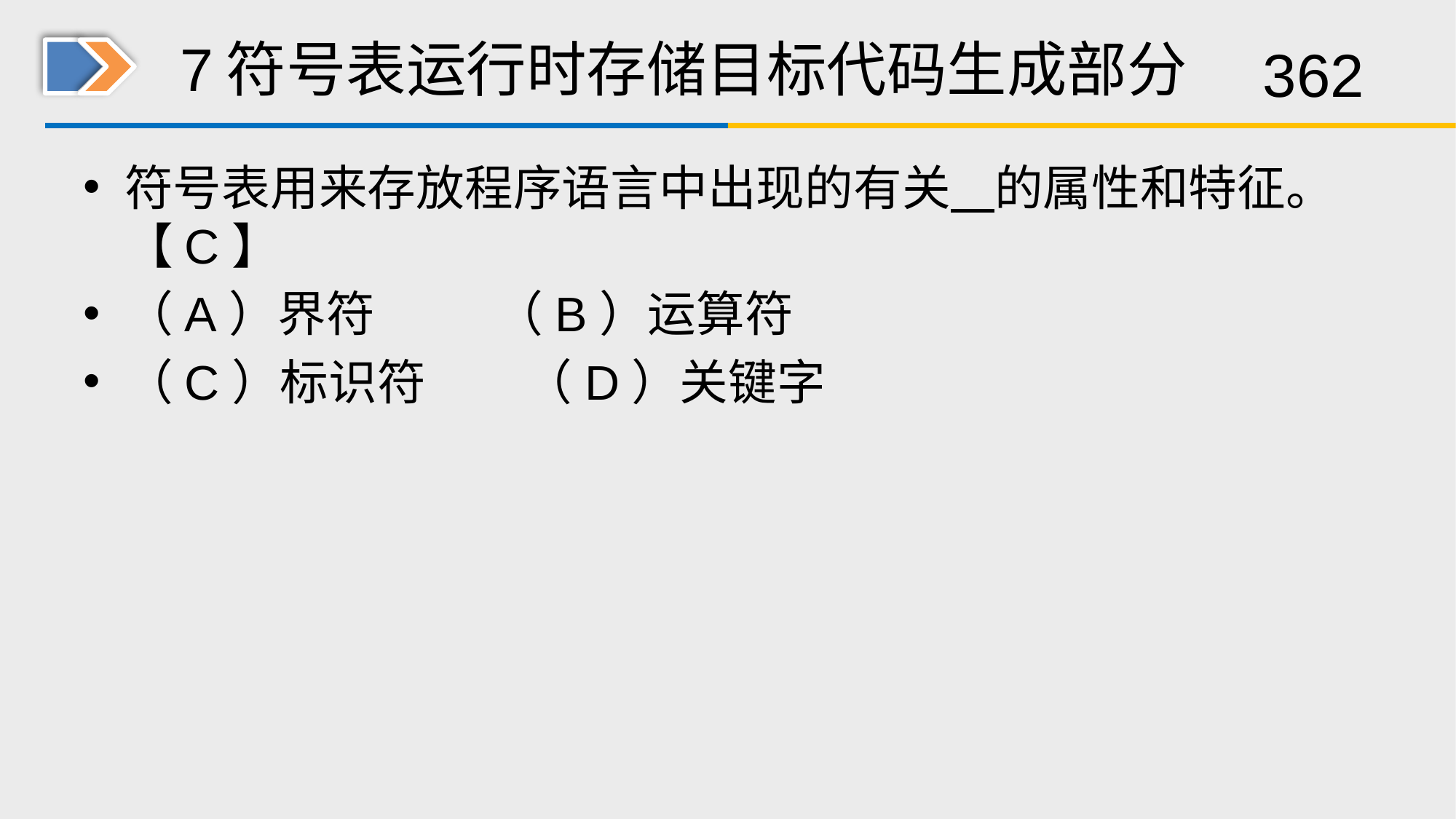

# 7符号表运行时存储目标代码生成部分
362
符号表用来存放程序语言中出现的有关    的属性和特征。【C】
（A）界符           （B）运算符
（C）标识符         （D）关键字